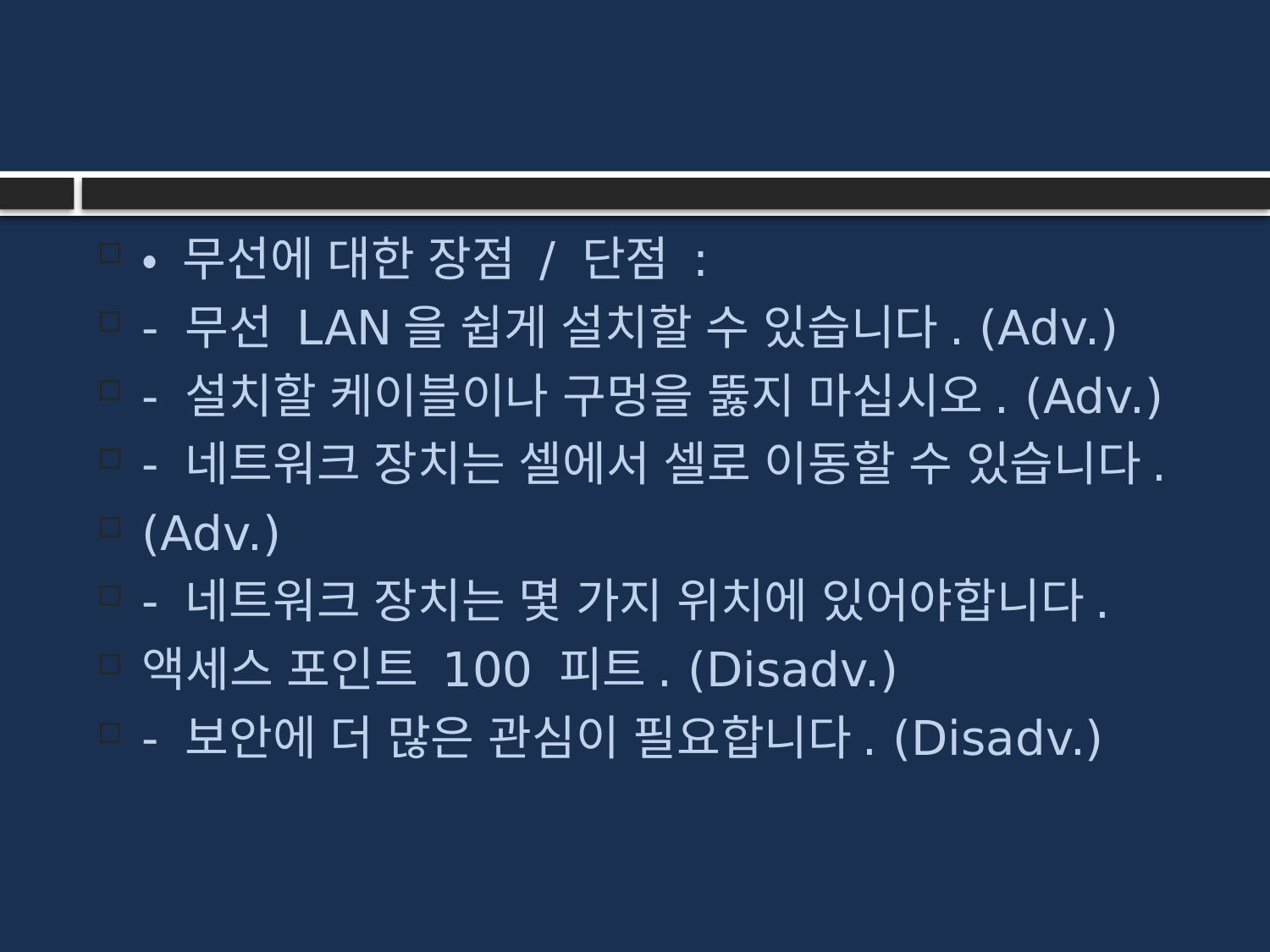

#
• 무선에 대한 장점 / 단점 :
- 무선 LAN을 쉽게 설치할 수 있습니다. (Adv.)
- 설치할 케이블이나 구멍을 뚫지 마십시오. (Adv.)
- 네트워크 장치는 셀에서 셀로 이동할 수 있습니다.
(Adv.)
- 네트워크 장치는 몇 가지 위치에 있어야합니다.
액세스 포인트 100 피트. (Disadv.)
- 보안에 더 많은 관심이 필요합니다. (Disadv.)